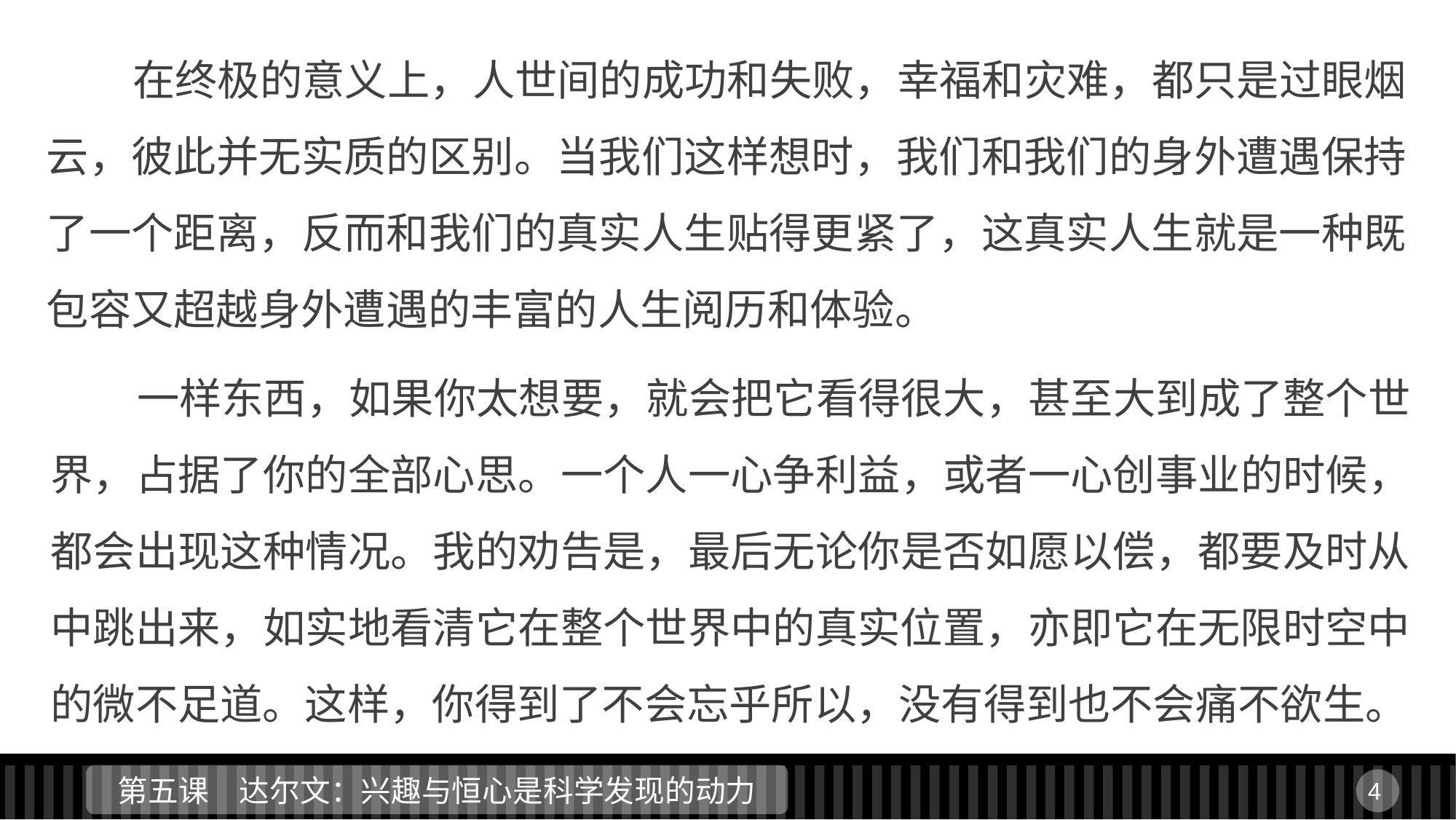

在终极的意义上，人世间的成功和失败，幸福和灾难，都只是过眼烟云，彼此并无实质的区别。当我们这样想时，我们和我们的身外遭遇保持了一个距离，反而和我们的真实人生贴得更紧了，这真实人生就是一种既包容又超越身外遭遇的丰富的人生阅历和体验。
        一样东西，如果你太想要，就会把它看得很大，甚至大到成了整个世界，占据了你的全部心思。一个人一心争利益，或者一心创事业的时候，都会出现这种情况。我的劝告是，最后无论你是否如愿以偿，都要及时从中跳出来，如实地看清它在整个世界中的真实位置，亦即它在无限时空中的微不足道。这样，你得到了不会忘乎所以，没有得到也不会痛不欲生。